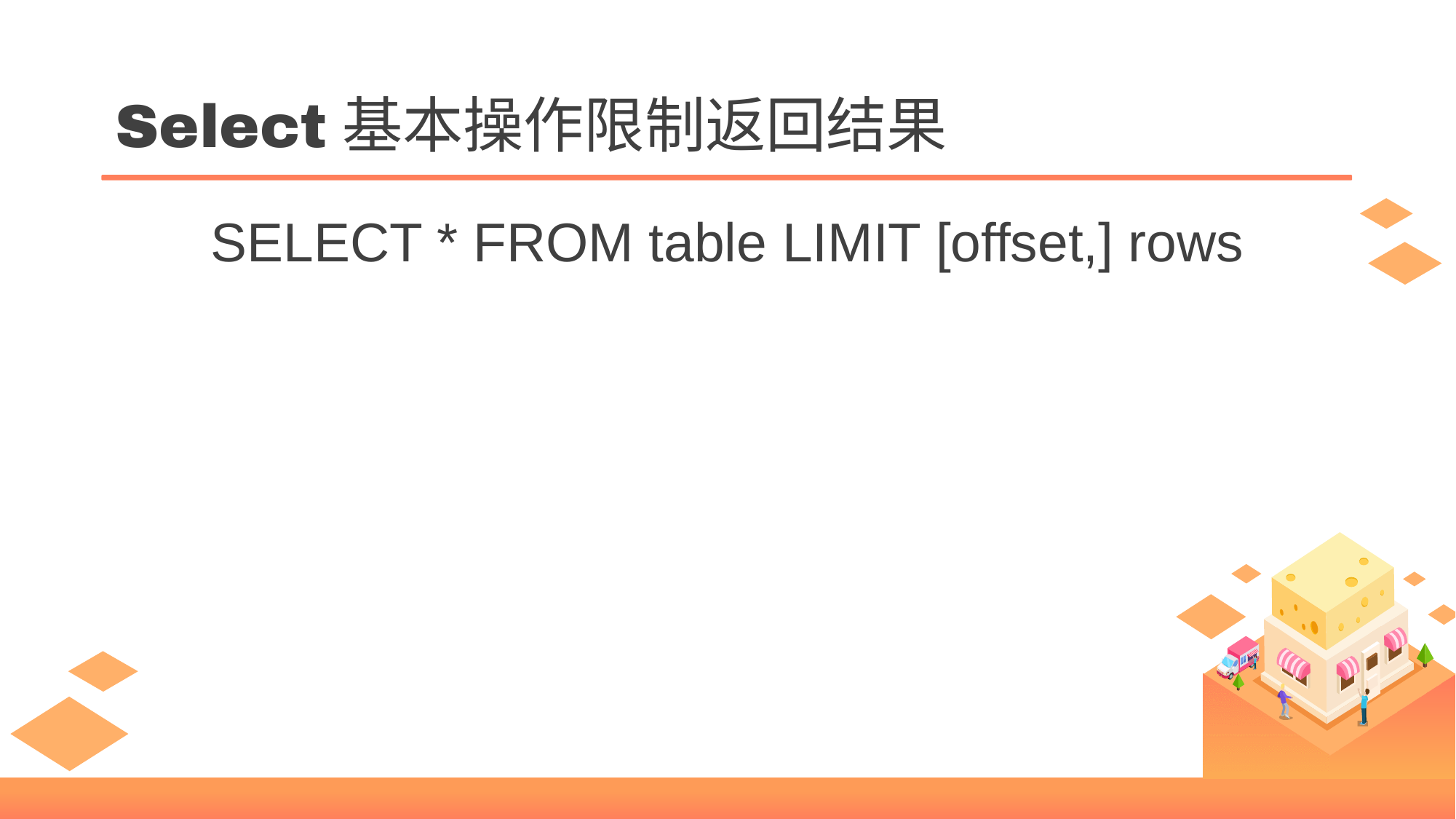

# Select基本操作限制返回结果
SELECT * FROM table LIMIT [offset,] rows